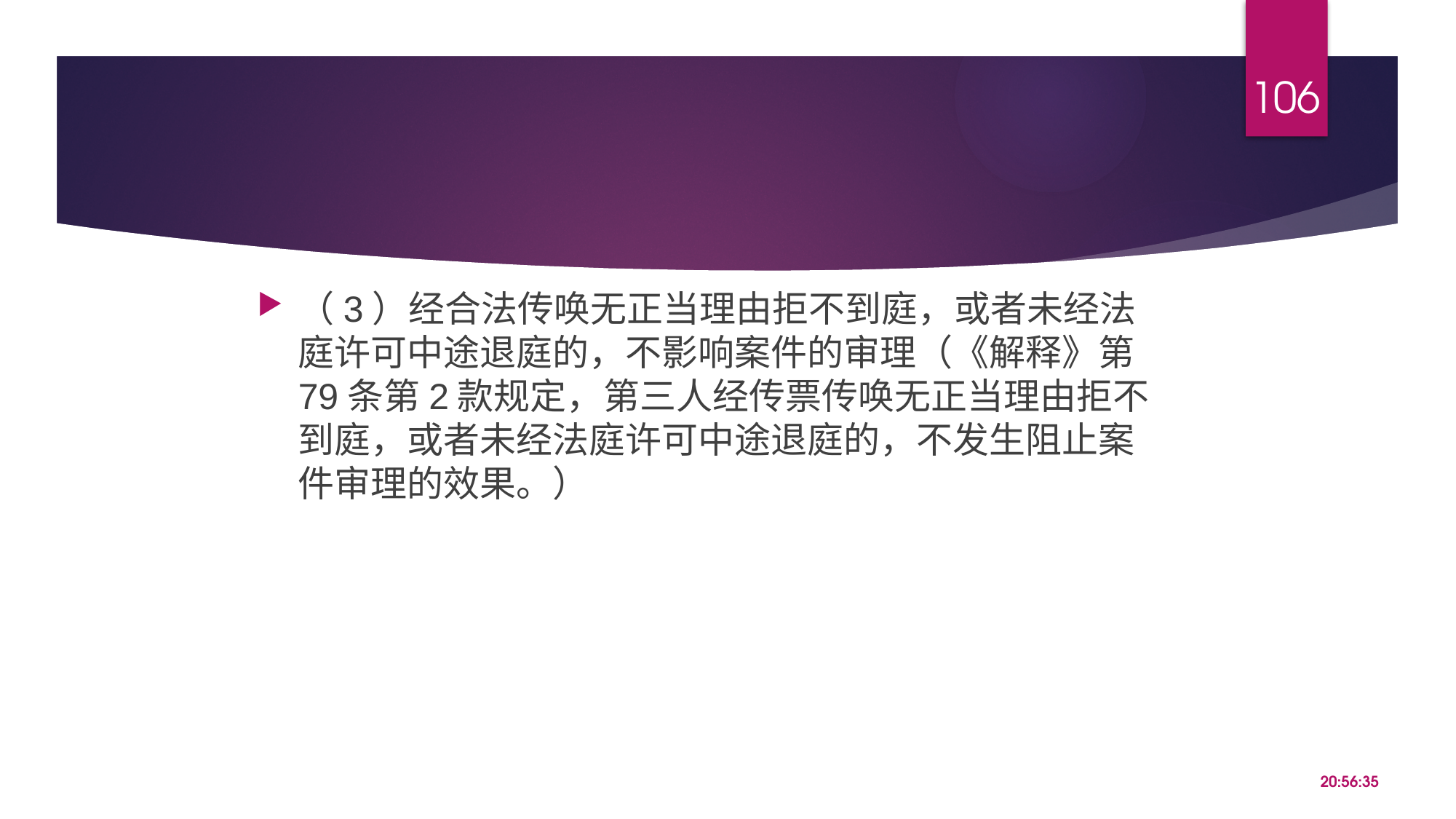

106
#
（3）经合法传唤无正当理由拒不到庭，或者未经法庭许可中途退庭的，不影响案件的审理（《解释》第79条第2款规定，第三人经传票传唤无正当理由拒不到庭，或者未经法庭许可中途退庭的，不发生阻止案件审理的效果。）

20:56:35